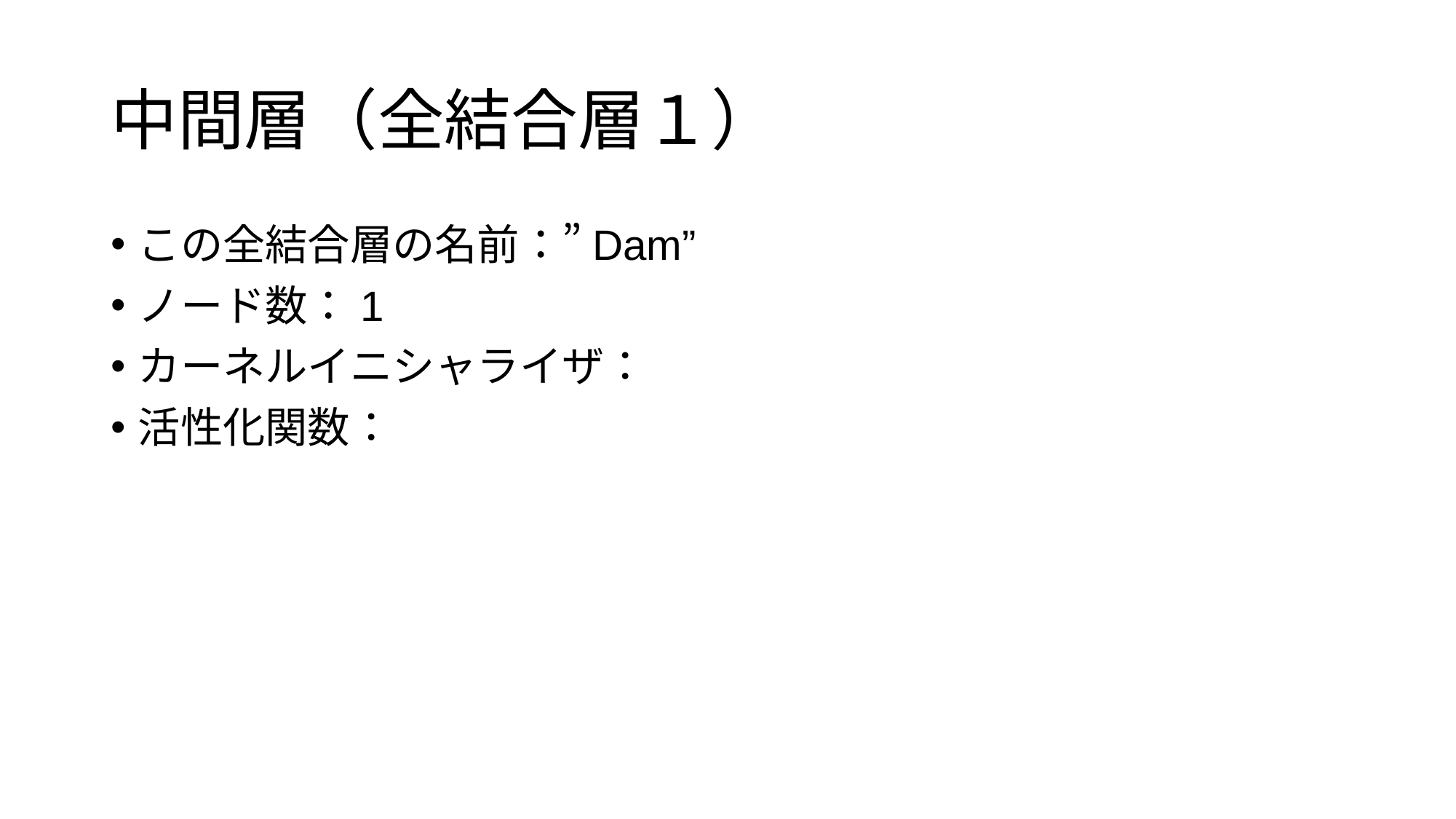

# 中間層（全結合層１）
この全結合層の名前：”Dam”
ノード数：1
カーネルイニシャライザ：
活性化関数：